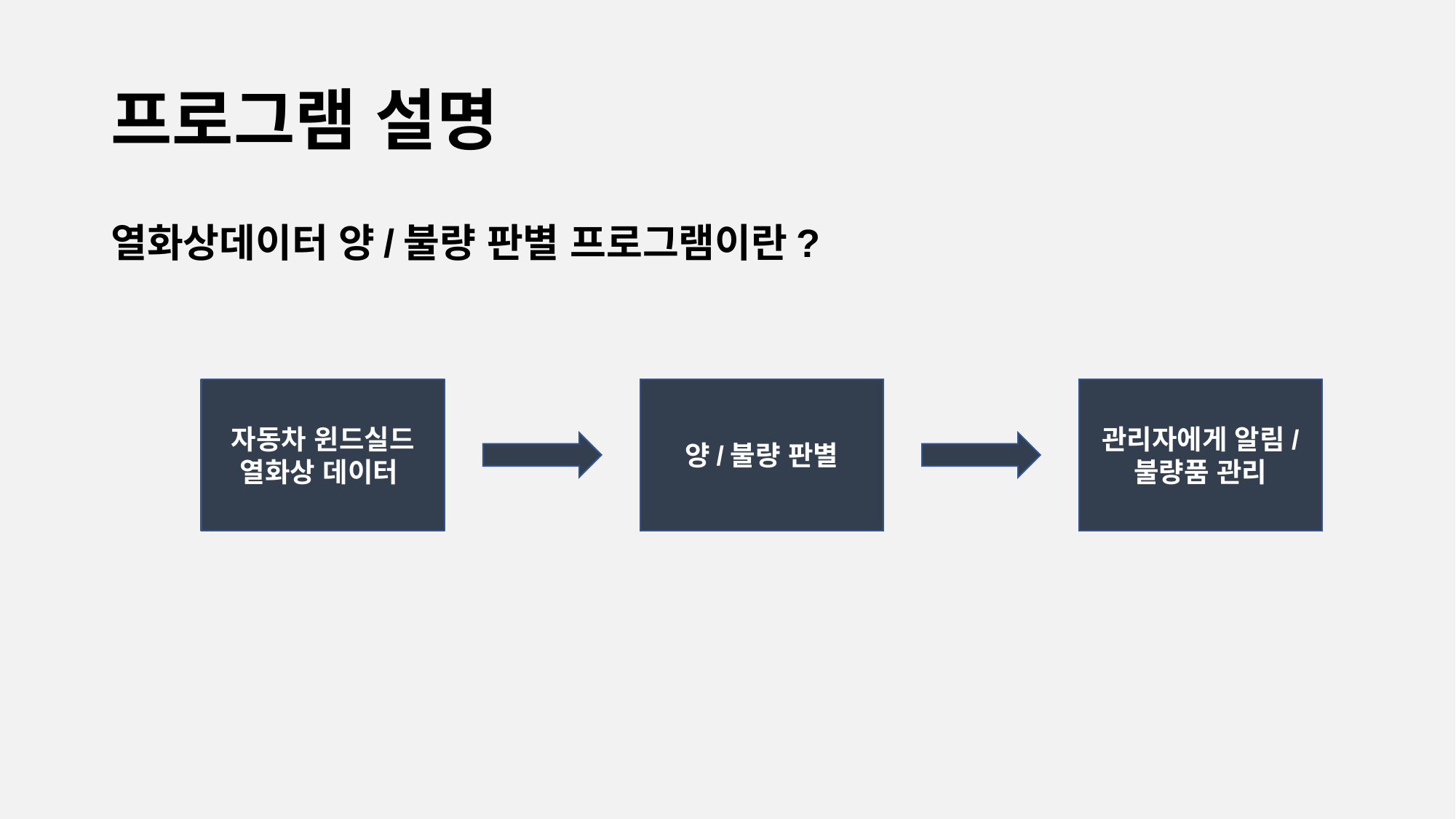

# 프로그램 설명
열화상데이터 양/불량 판별 프로그램이란?
양/불량 판별
관리자에게 알림/
불량품 관리
자동차 윈드실드
열화상 데이터